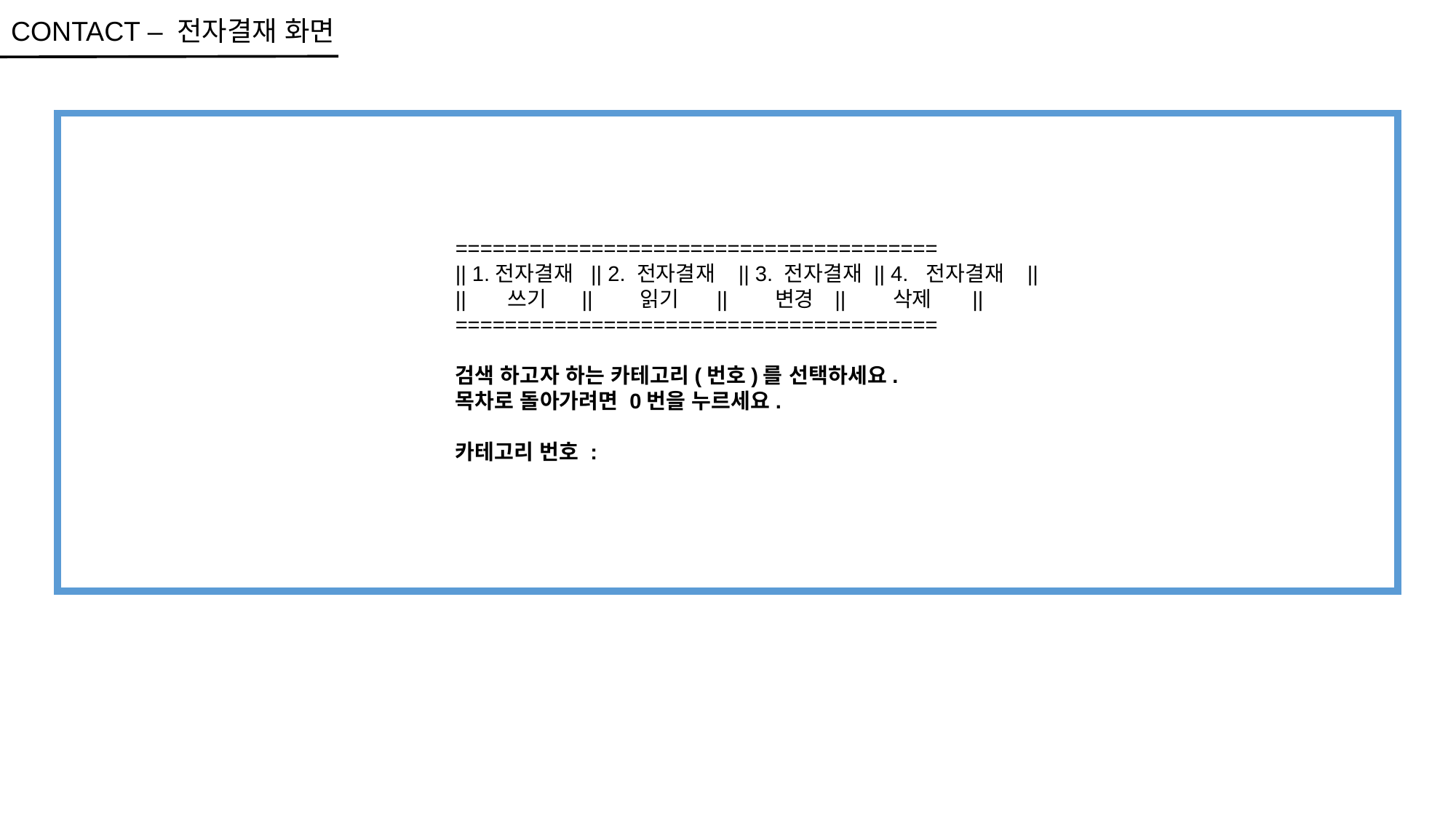

CONTACT – 전자결재 화면

=======================================
|| 1.전자결재  || 2. 전자결재   || 3. 전자결재 || 4.  전자결재   ||
||      쓰기     ||       읽기          ||       변경         ||       삭제                 ||
=======================================

검색 하고자 하는 카테고리(번호)를 선택하세요.
목차로 돌아가려면 0번을 누르세요.

카테고리 번호 :